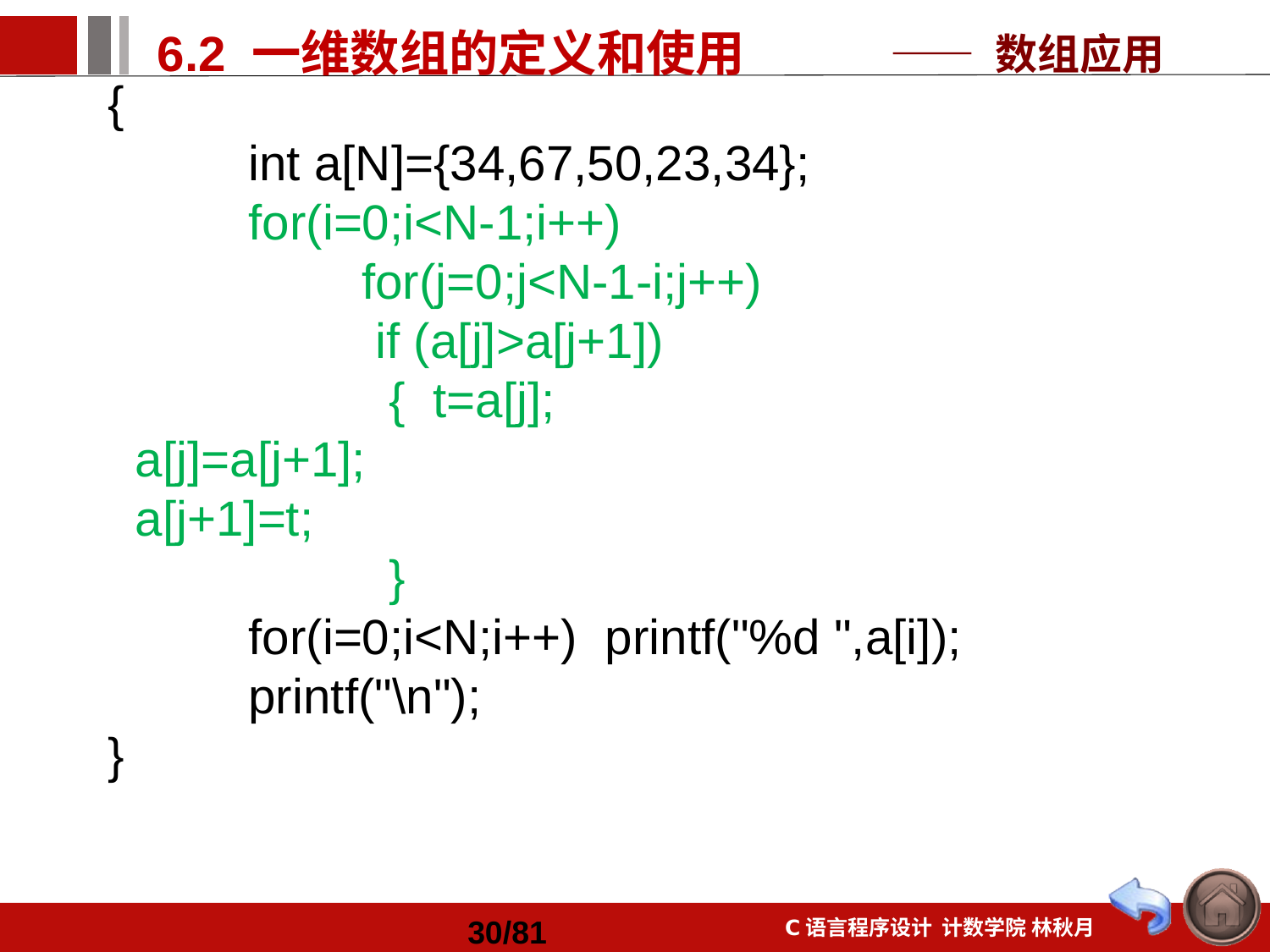

—— 数组应用
{
	 int a[N]={34,67,50,23,34};
	 for(i=0;i<N-1;i++)
		for(j=0;j<N-1-i;j++)
	  	 if (a[j]>a[j+1])
	    	  {  t=a[j];
  a[j]=a[j+1];
  a[j+1]=t;
		  }
	 for(i=0;i<N;i++)  printf("%d ",a[i]);
	 printf("\n");
}